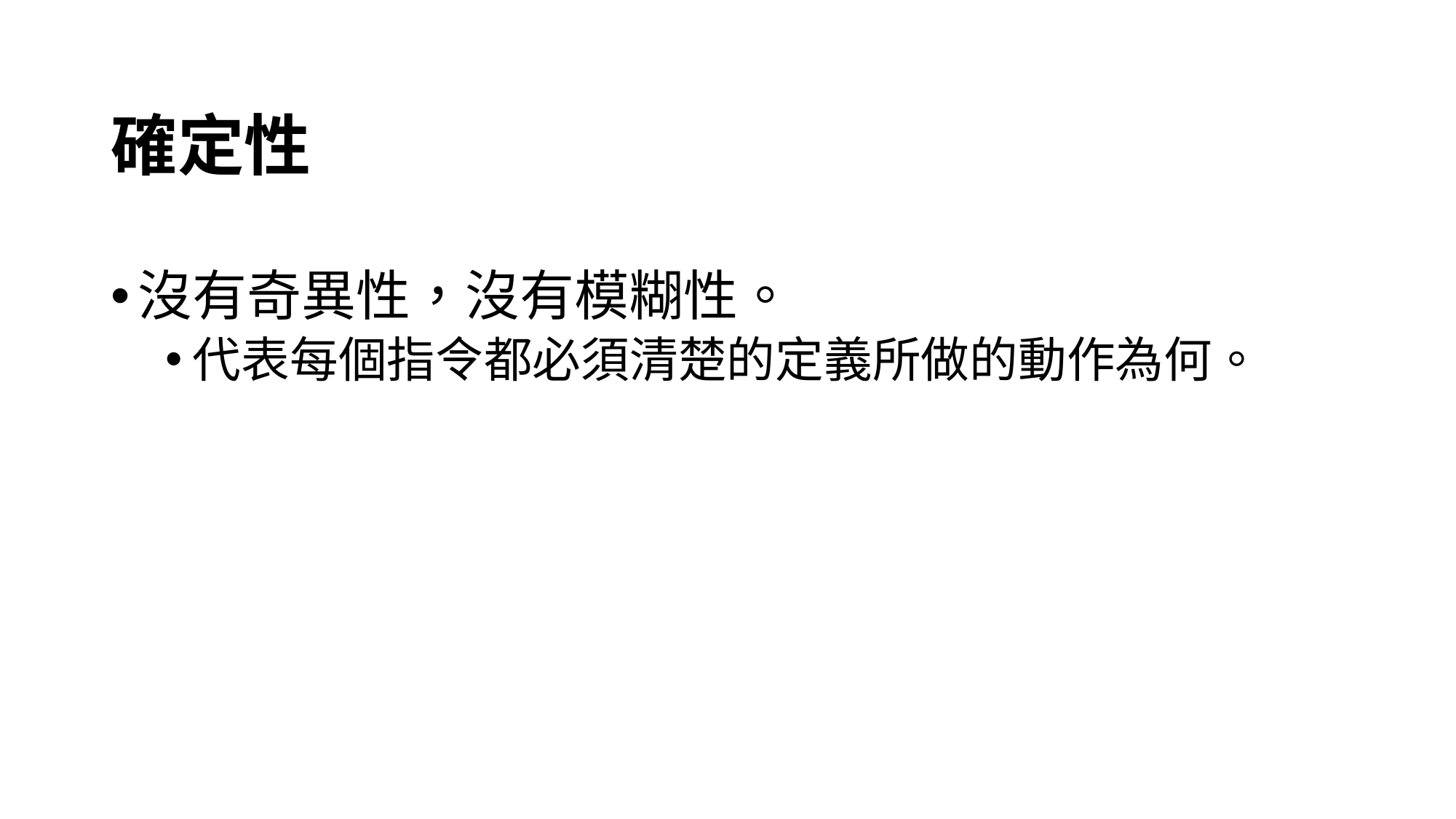

# 確定性
沒有奇異性，沒有模糊性。
代表每個指令都必須清楚的定義所做的動作為何。